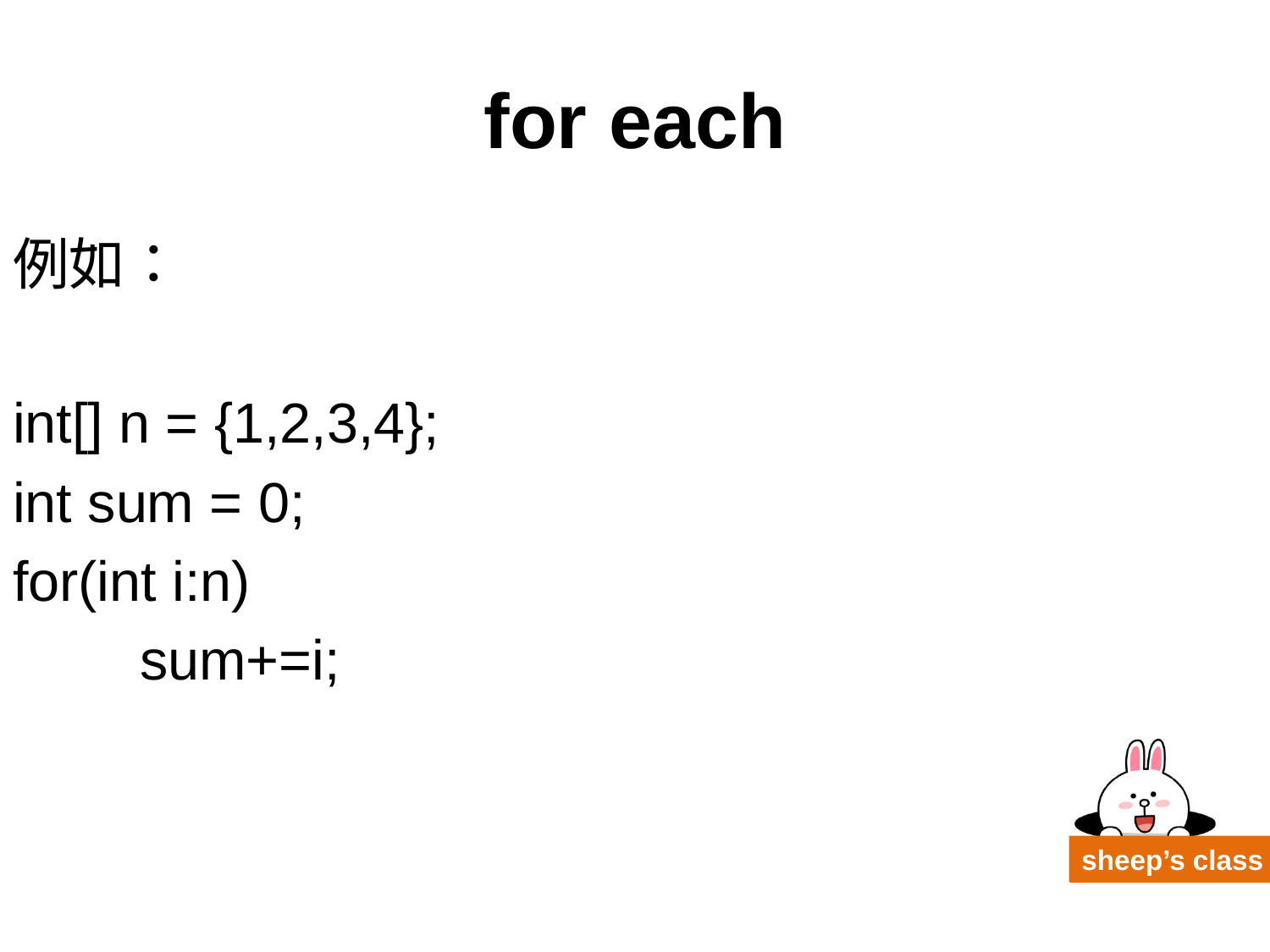

# for each
例如：

int[] n = {1,2,3,4};
int sum = 0;
for(int i:n)
	sum+=i;